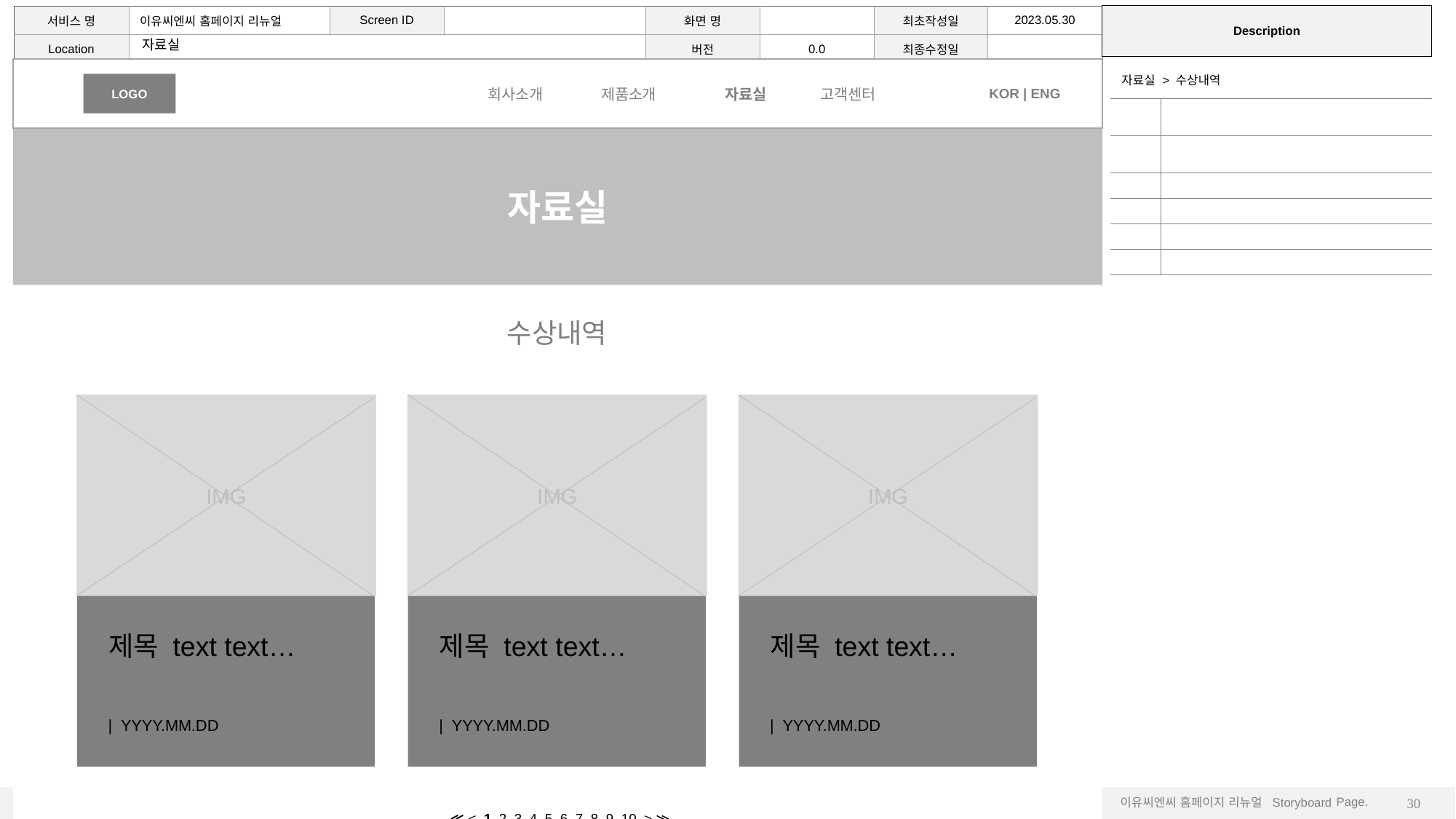

자료실

LOGO
회사소개
제품소개
자료실
고객센터
KOR | ENG
| 자료실 > 수상내역 |  |
| --- | --- |
|  |  |
|  |  |
|  |  |
|  |  |
|  |  |
|  |  |
자료실

수상내역
IMG

제목 text text…
|  YYYY.MM.DD
IMG

제목 text text…
|  YYYY.MM.DD
IMG

제목 text text…
|  YYYY.MM.DD
30
 ≪ <  1  2  3  4  5  6  7  8  9  10  > ≫
검색
전체

제목
내용
Footer